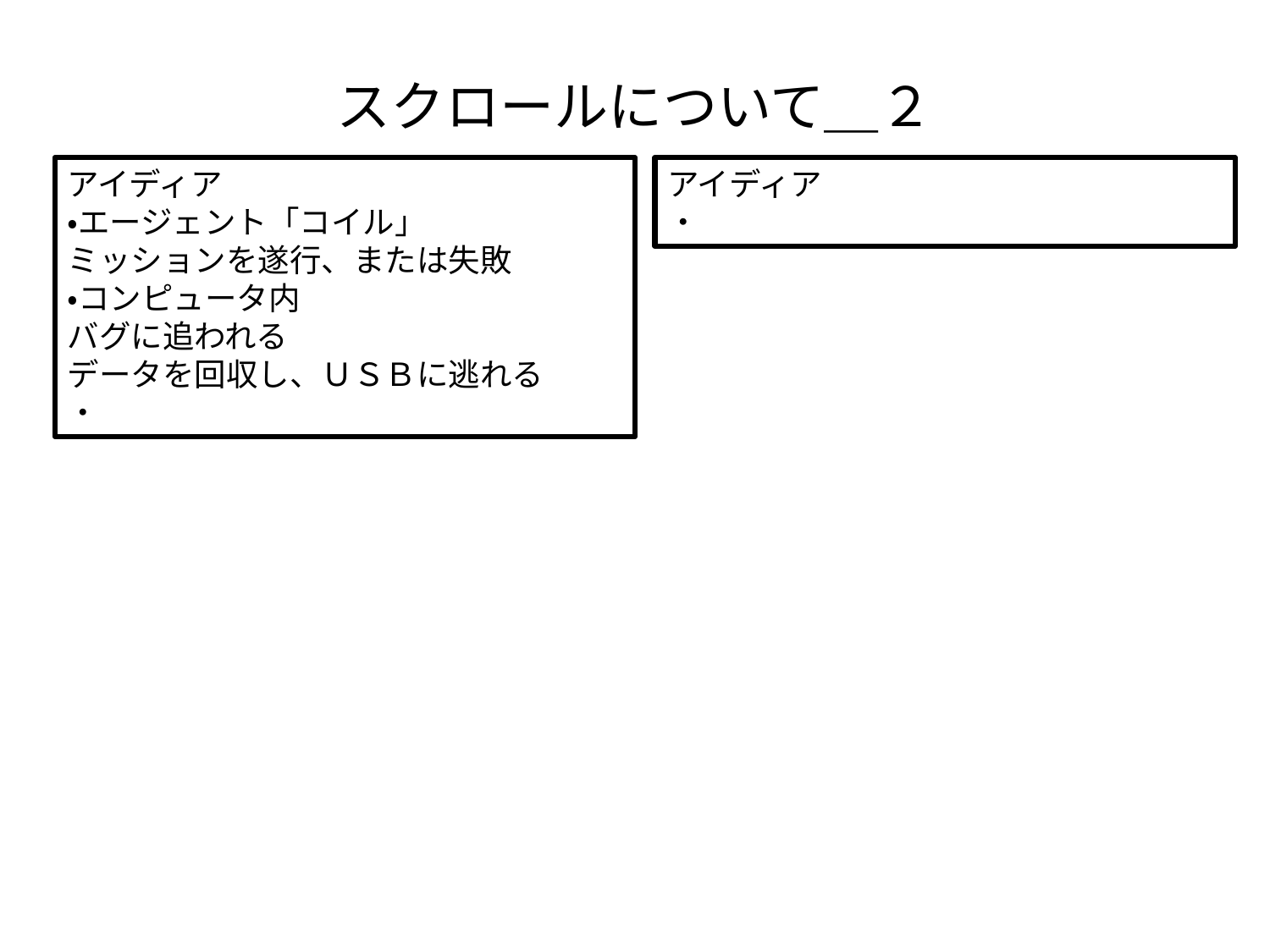

# スクロールについて＿２
アイディア
・エージェント「コイル」
ミッションを遂行、または失敗
・コンピュータ内
バグに追われる
データを回収し、ＵＳＢに逃れる
・
アイディア
・